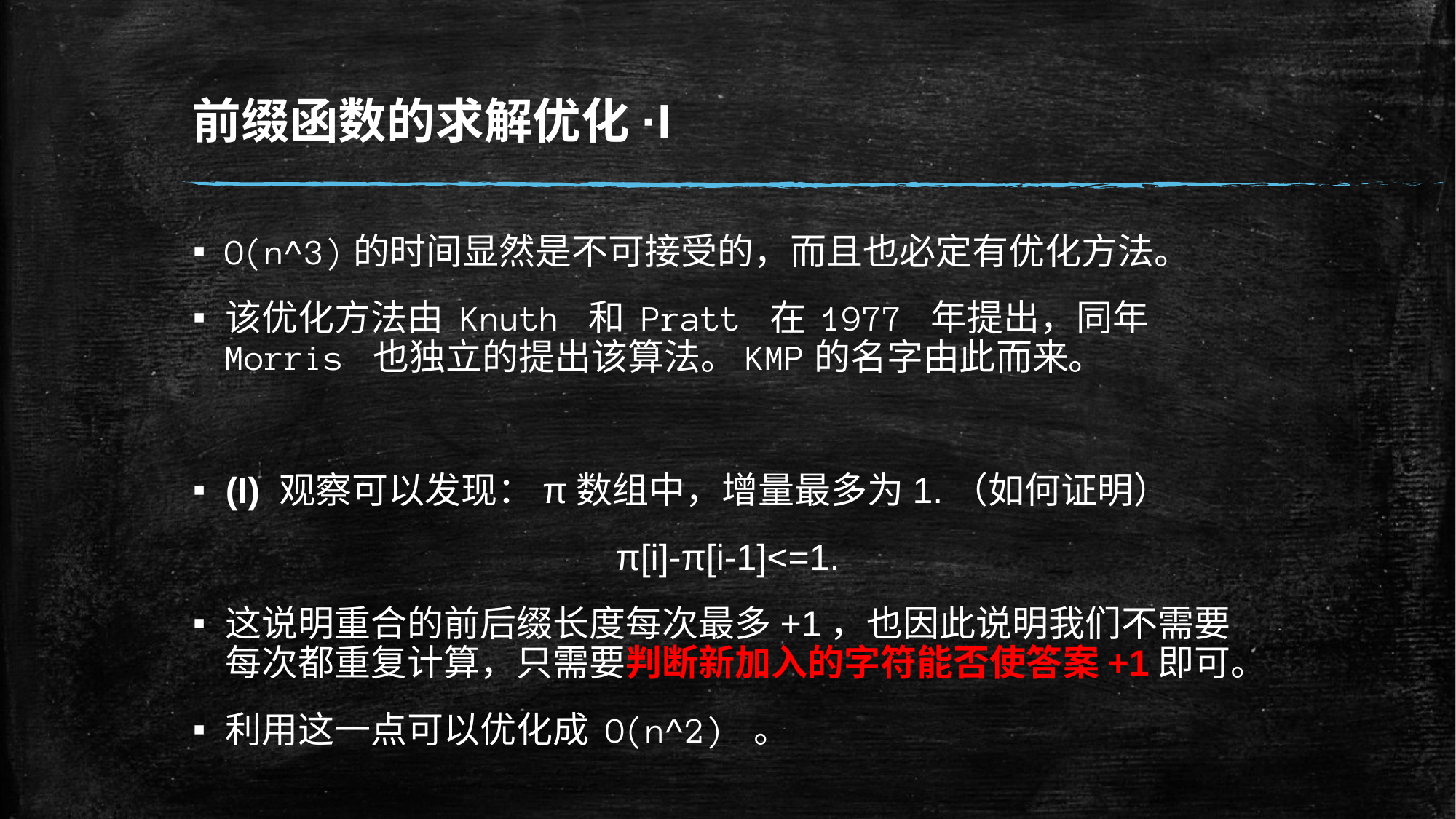

# 前缀函数的求解优化·I
O(n^3)的时间显然是不可接受的，而且也必定有优化方法。
该优化方法由 Knuth 和 Pratt 在 1977 年提出，同年 Morris 也独立的提出该算法。KMP的名字由此而来。

(I) 观察可以发现：π数组中，增量最多为1.（如何证明）
π[i]-π[i-1]<=1.
这说明重合的前后缀长度每次最多+1，也因此说明我们不需要每次都重复计算，只需要判断新加入的字符能否使答案+1即可。
利用这一点可以优化成 O(n^2) 。